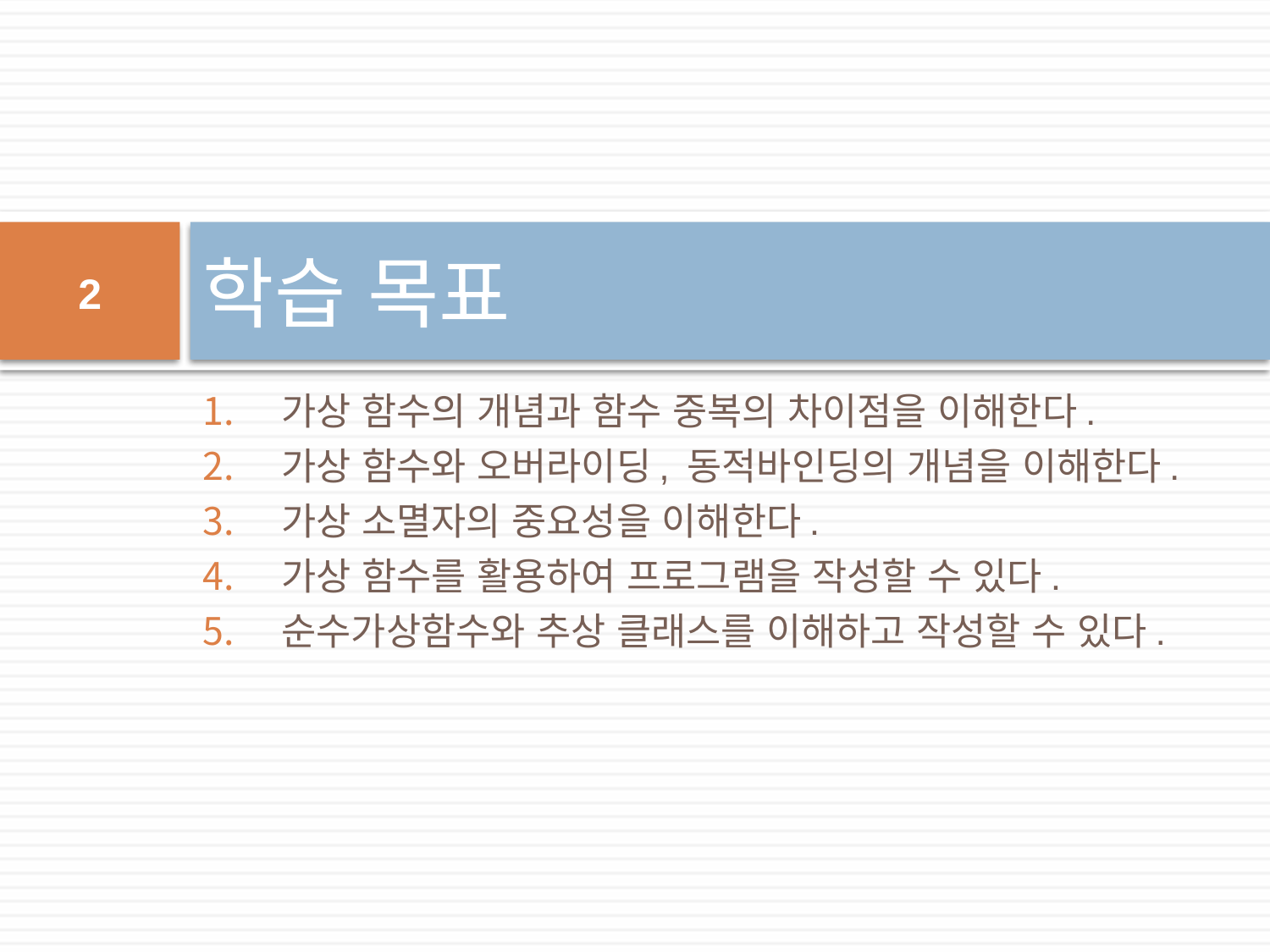

# 학습 목표
2
가상 함수의 개념과 함수 중복의 차이점을 이해한다.
가상 함수와 오버라이딩, 동적바인딩의 개념을 이해한다.
가상 소멸자의 중요성을 이해한다.
가상 함수를 활용하여 프로그램을 작성할 수 있다.
순수가상함수와 추상 클래스를 이해하고 작성할 수 있다.